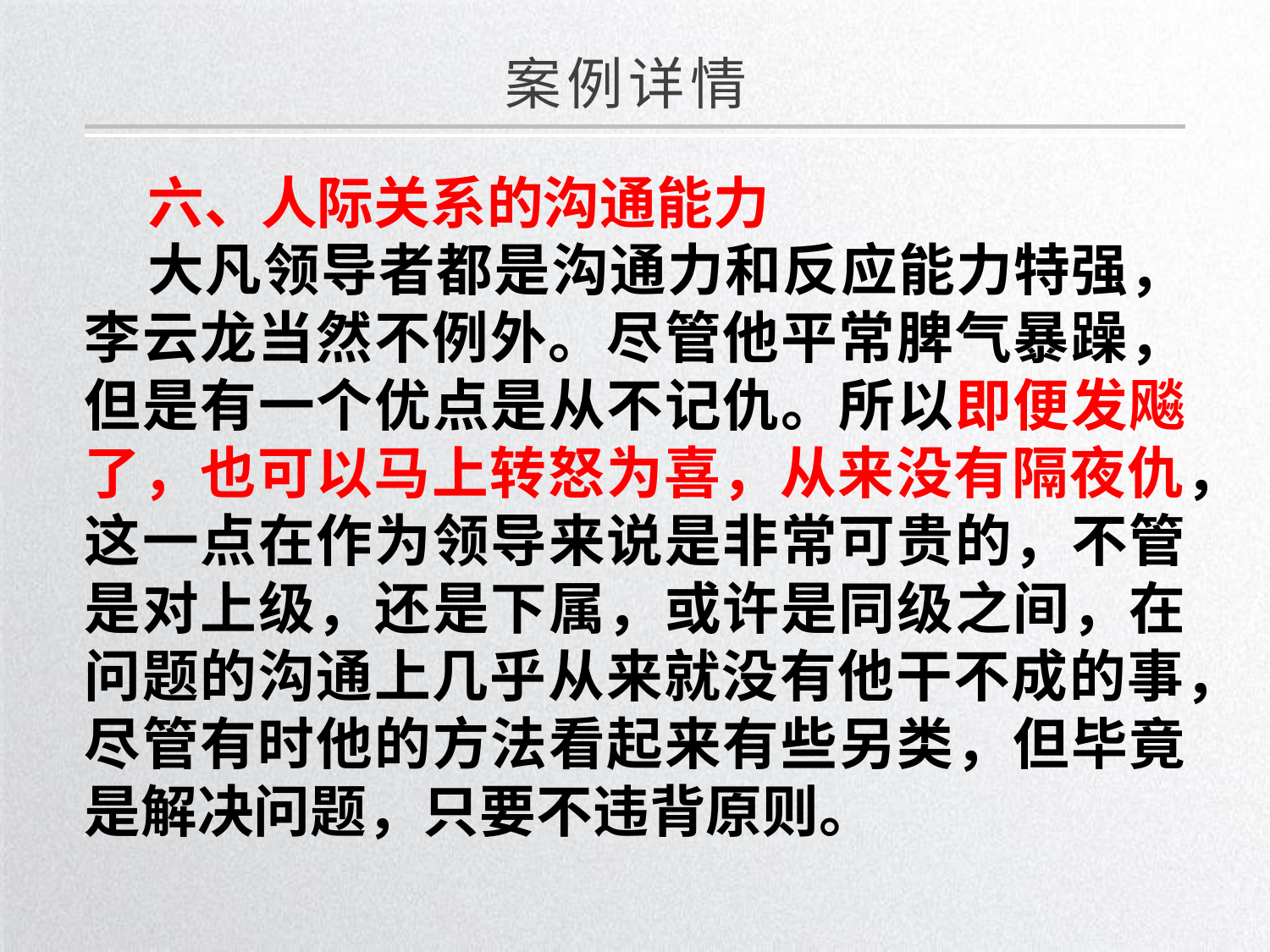

案例详情
六、人际关系的沟通能力
大凡领导者都是沟通力和反应能力特强，李云龙当然不例外。尽管他平常脾气暴躁，但是有一个优点是从不记仇。所以即便发飚了，也可以马上转怒为喜，从来没有隔夜仇，这一点在作为领导来说是非常可贵的，不管是对上级，还是下属，或许是同级之间，在问题的沟通上几乎从来就没有他干不成的事，尽管有时他的方法看起来有些另类，但毕竟是解决问题，只要不违背原则。